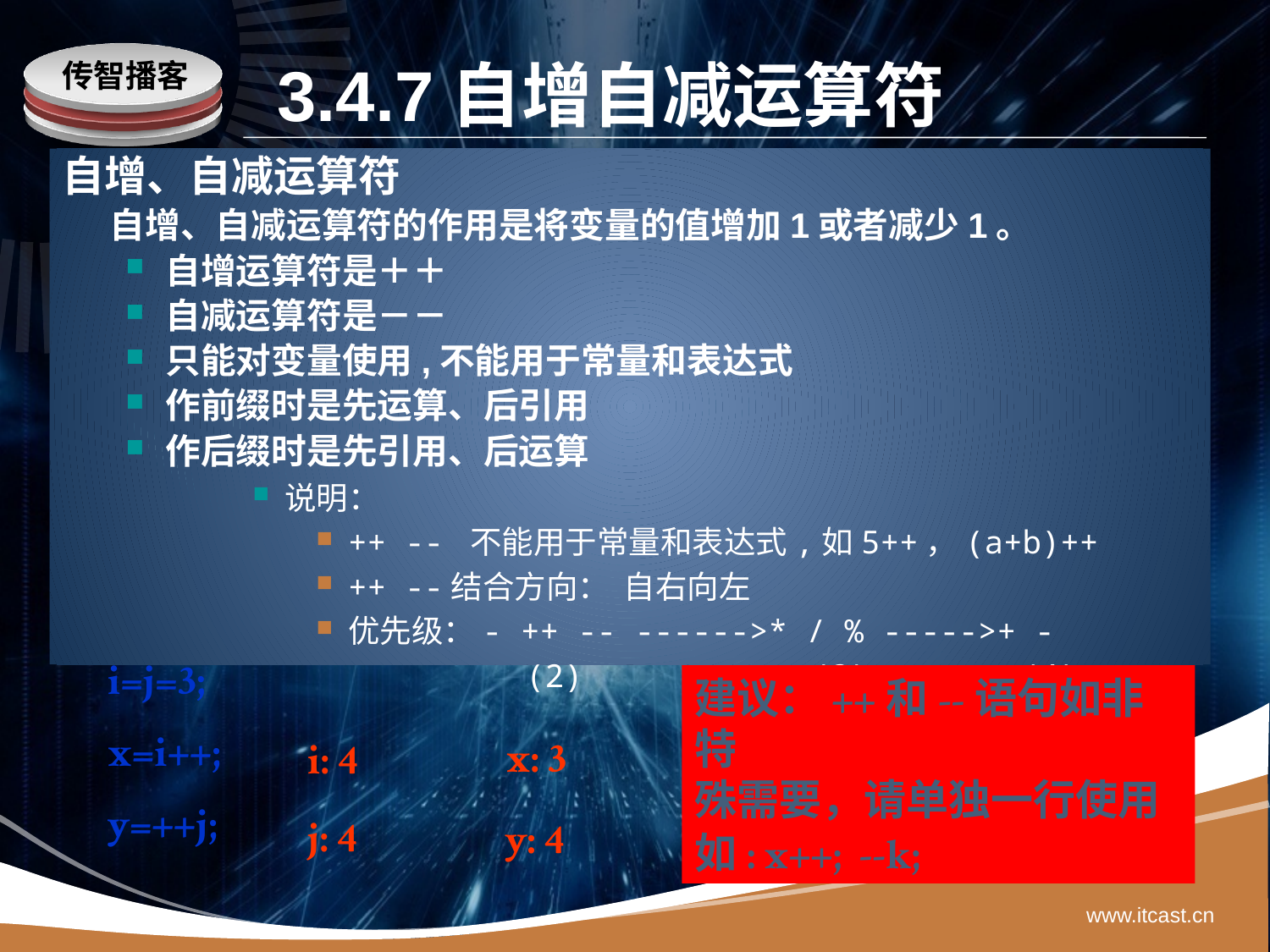

# 3.4.7自增自减运算符
自增、自减运算符
	自增、自减运算符的作用是将变量的值增加1或者减少1。
自增运算符是＋＋
自减运算符是－－
只能对变量使用,不能用于常量和表达式
作前缀时是先运算、后引用
作后缀时是先引用、后运算
说明：
++ -- 不能用于常量和表达式,如5++，(a+b)++
++ --结合方向：  自右向左
优先级：- ++ -- ------>* / % ----->+ -
           (2)            (3)        (4)

i=j=3;
x=i++;
y=++j;
建议：++和--语句如非特
殊需要，请单独一行使用
如: x++;  --k;
x: 3
i: 4
j: 4
y: 4
www.itcast.cn